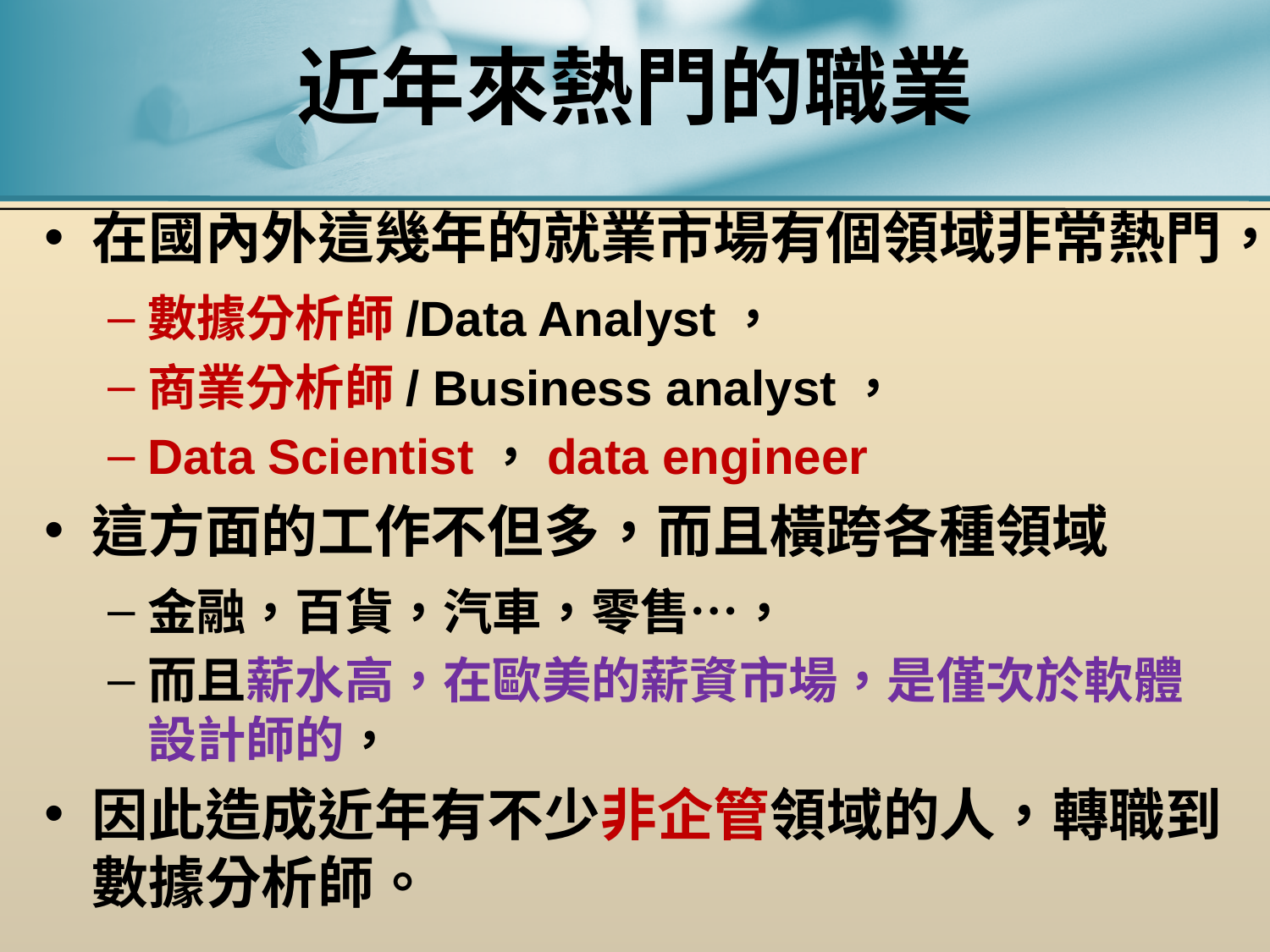

# 近年來熱門的職業
在國內外這幾年的就業市場有個領域非常熱門，
數據分析師/Data Analyst，
商業分析師/ Business analyst，
Data Scientist，data engineer
這方面的工作不但多，而且橫跨各種領域
金融，百貨，汽車，零售…，
而且薪水高，在歐美的薪資市場，是僅次於軟體設計師的，
因此造成近年有不少非企管領域的人，轉職到數據分析師。